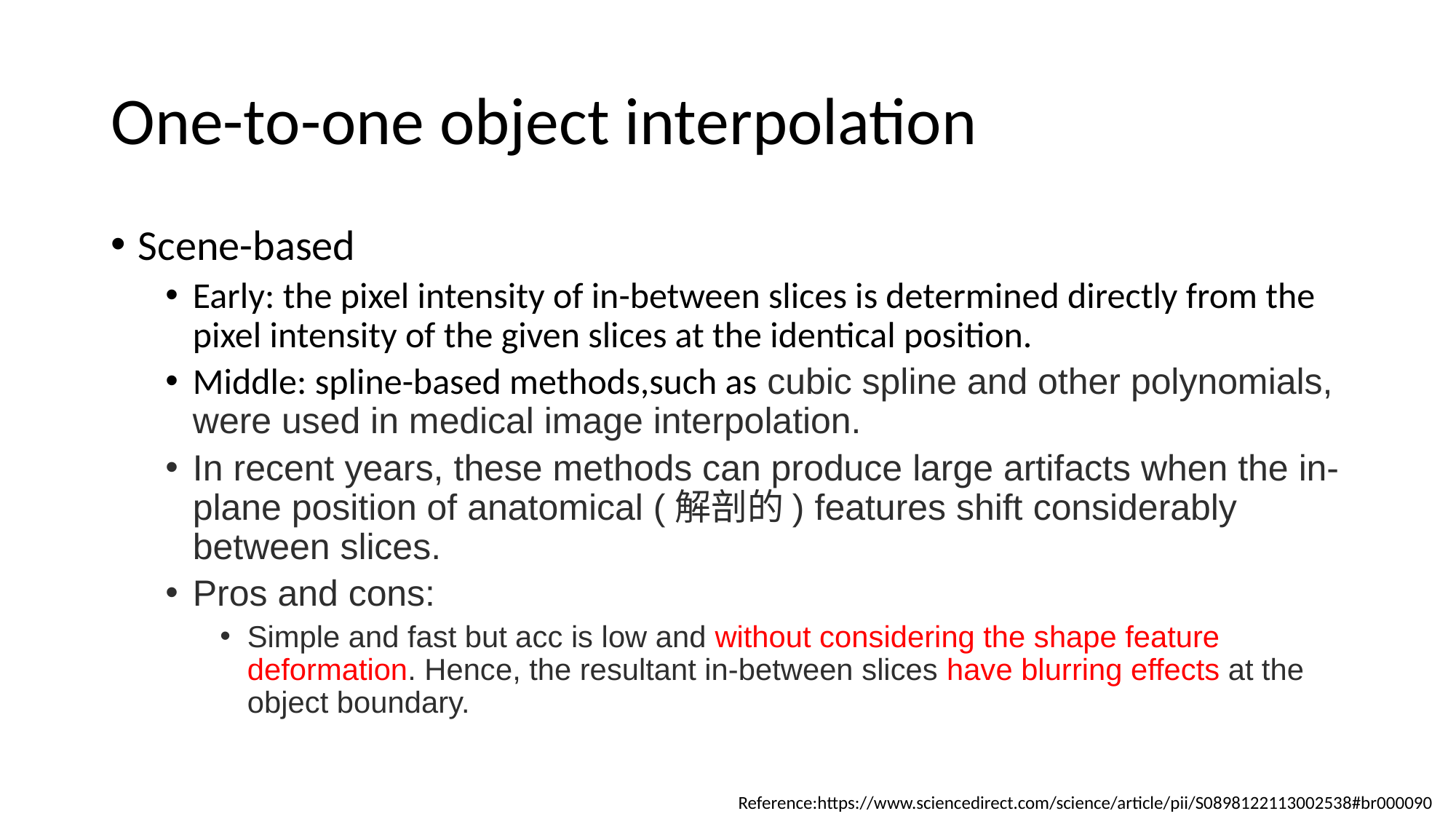

# One-to-one object interpolation
Scene-based
Early: the pixel intensity of in-between slices is determined directly from the pixel intensity of the given slices at the identical position.
Middle: spline-based methods,such as cubic spline and other polynomials, were used in medical image interpolation.
In recent years, these methods can produce large artifacts when the in-plane position of anatomical (解剖的) features shift considerably between slices.
Pros and cons:
Simple and fast but acc is low and without considering the shape feature deformation. Hence, the resultant in-between slices have blurring effects at the object boundary.
Reference:https://www.sciencedirect.com/science/article/pii/S0898122113002538#br000090